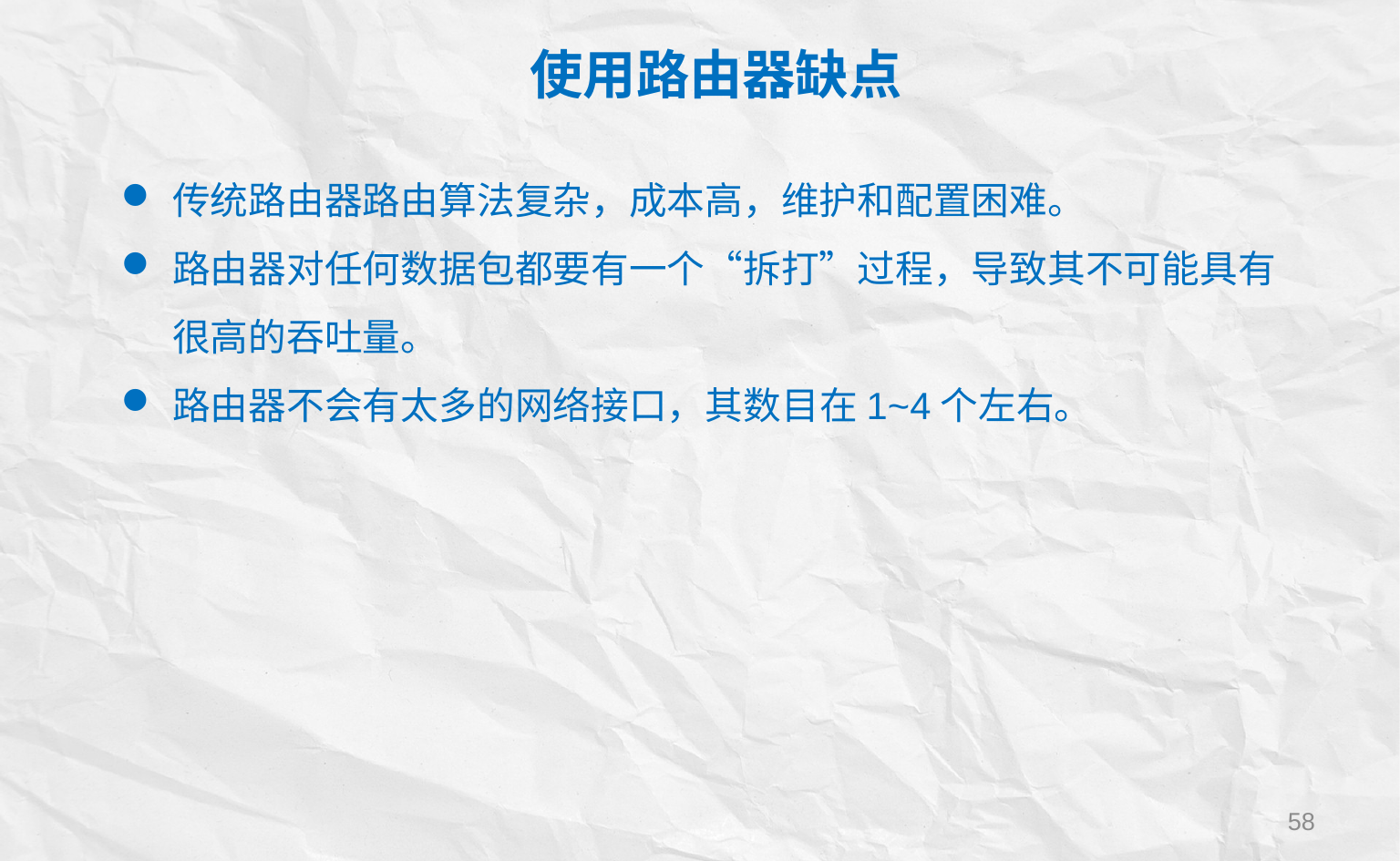

使用路由器缺点
传统路由器路由算法复杂，成本高，维护和配置困难。
路由器对任何数据包都要有一个“拆打”过程，导致其不可能具有很高的吞吐量。
路由器不会有太多的网络接口，其数目在1~4个左右。

 58